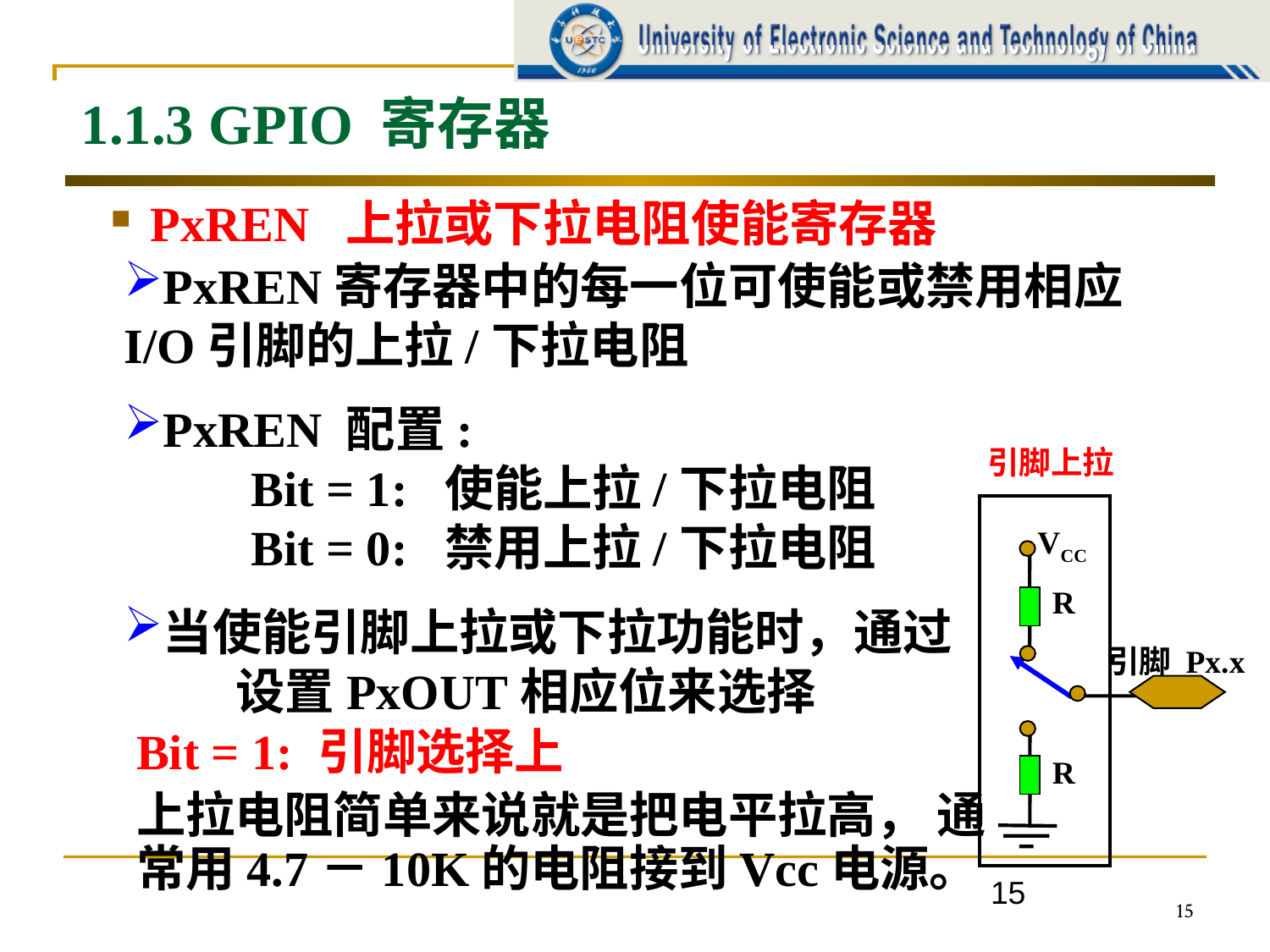

1.1.3 GPIO 寄存器

PxREN寄存器中的每一位可使能或禁用相应I/O引脚的上拉/下拉电阻
PxREN 配置:
	Bit = 1:  使能上拉/下拉电阻
	Bit = 0:  禁用上拉/下拉电阻
当使能引脚上拉或下拉功能时，通过                               设置PxOUT相应位来选择
PxREN  上拉或下拉电阻使能寄存器

引脚上拉

R

R

VCC
引脚 Px.x
Bit = 1: 引脚选择上
上拉电阻简单来说就是把电平拉高， 通常用4.7－10K的电阻接到Vcc电源。
15
15